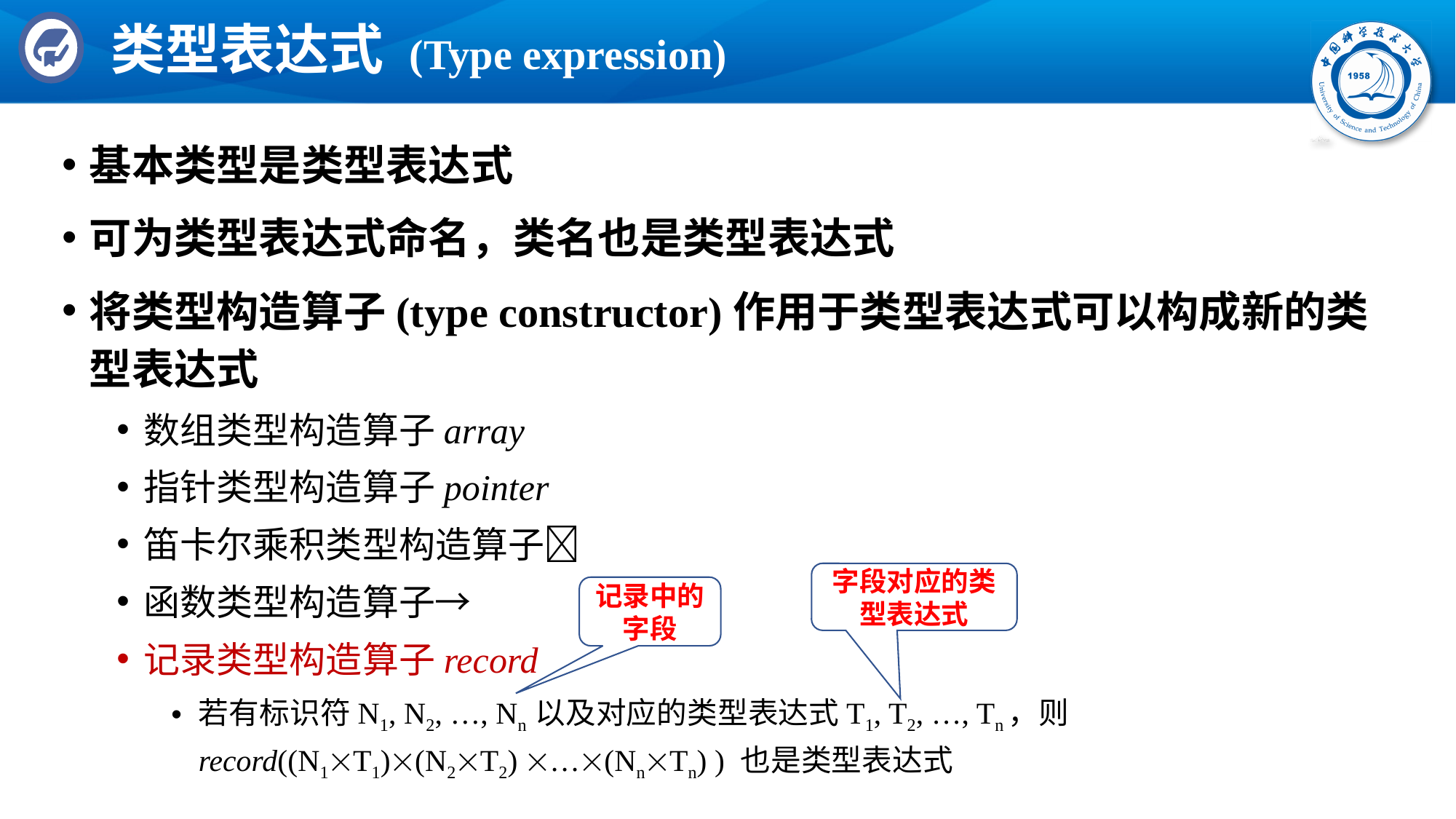

# 类型表达式 (Type expression)
基本类型是类型表达式
可为类型表达式命名，类名也是类型表达式
将类型构造算子(type constructor)作用于类型表达式可以构成新的类型表达式
数组类型构造算子array
指针类型构造算子pointer
笛卡尔乘积类型构造算子×
函数类型构造算子→
记录类型构造算子record
若有标识符N1, N2, …, Nn 以及对应的类型表达式T1, T2, …, Tn，则record((N1×T1)×(N2×T2) ×…×(Nn×Tn) ) 也是类型表达式
字段对应的类型表达式
记录中的字段